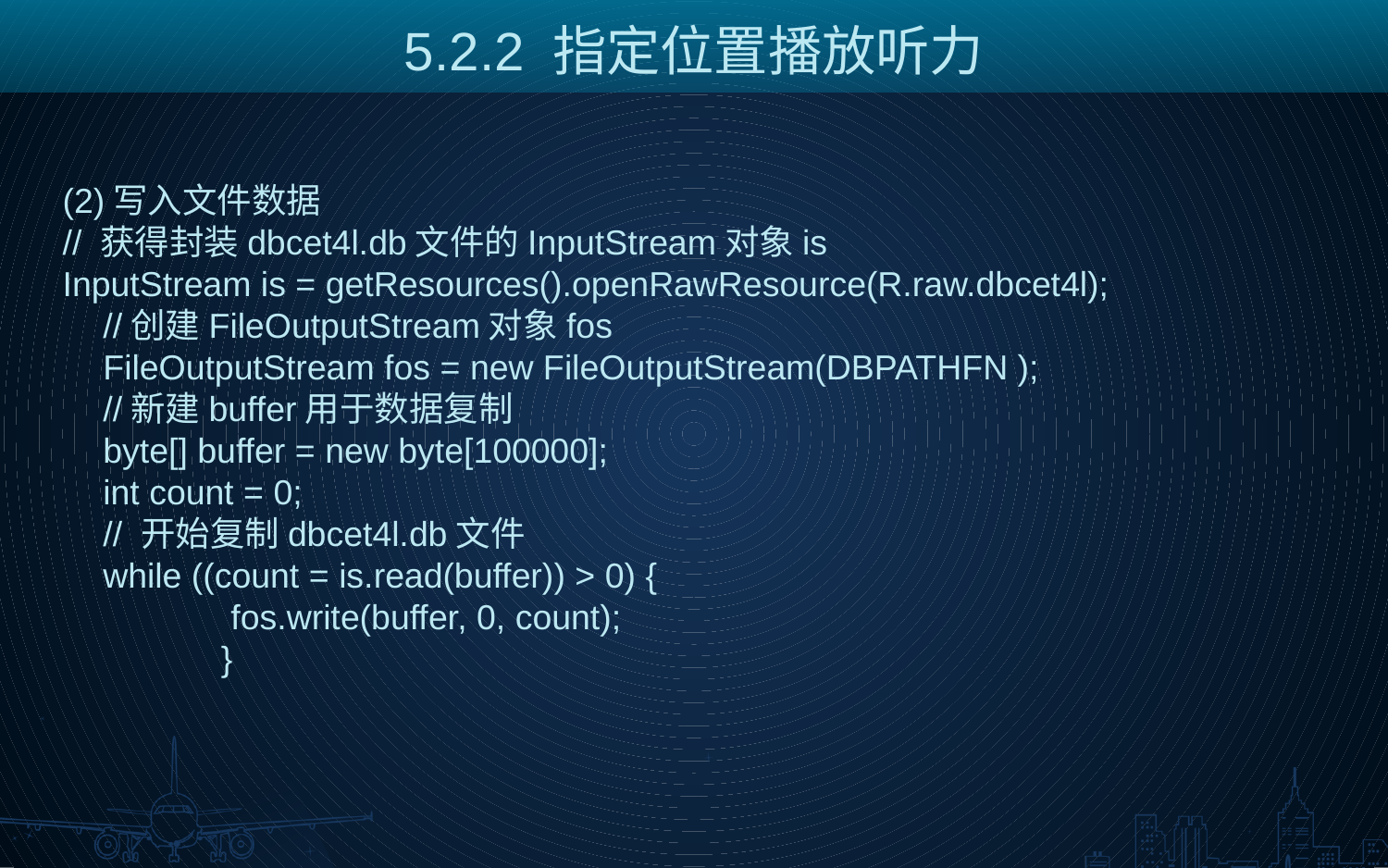

5.2.2 指定位置播放听力

(2)写入文件数据
// 获得封装dbcet4l.db文件的InputStream对象is
InputStream is = getResources().openRawResource(R.raw.dbcet4l);
//创建FileOutputStream对象fos
FileOutputStream fos = new FileOutputStream(DBPATHFN );
//新建buffer用于数据复制
byte[] buffer = new byte[100000];
int count = 0;
// 开始复制dbcet4l.db文件
while ((count = is.read(buffer)) > 0) {
	   fos.write(buffer, 0, count);
	  }